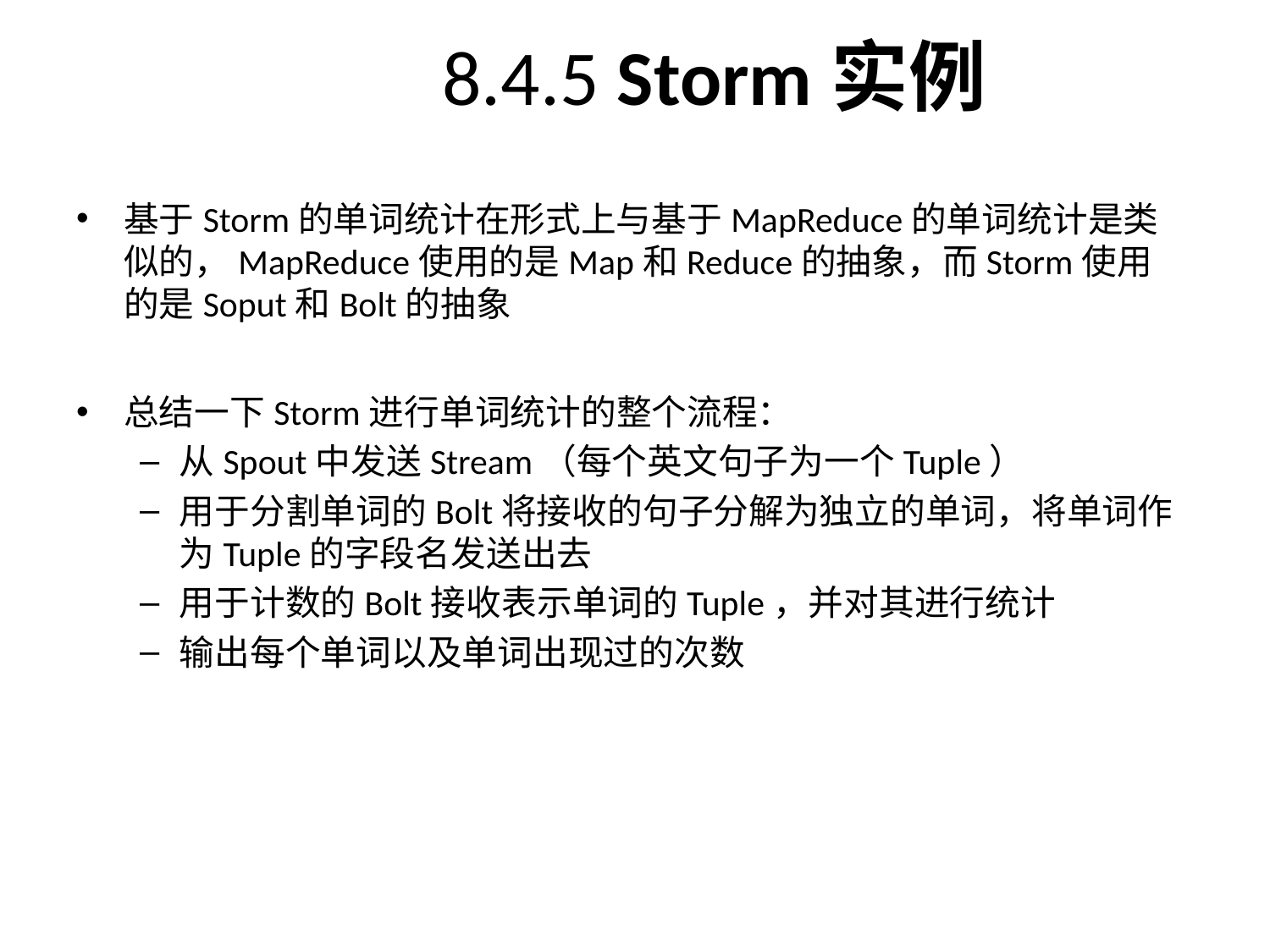

8.4.5 Storm实例
# 基于Storm的单词统计在形式上与基于MapReduce的单词统计是类似的，MapReduce使用的是Map和Reduce的抽象，而Storm使用的是Soput和Bolt的抽象

总结一下Storm进行单词统计的整个流程：
从Spout中发送Stream（每个英文句子为一个Tuple）
用于分割单词的Bolt将接收的句子分解为独立的单词，将单词作为Tuple的字段名发送出去
用于计数的Bolt接收表示单词的Tuple，并对其进行统计
输出每个单词以及单词出现过的次数